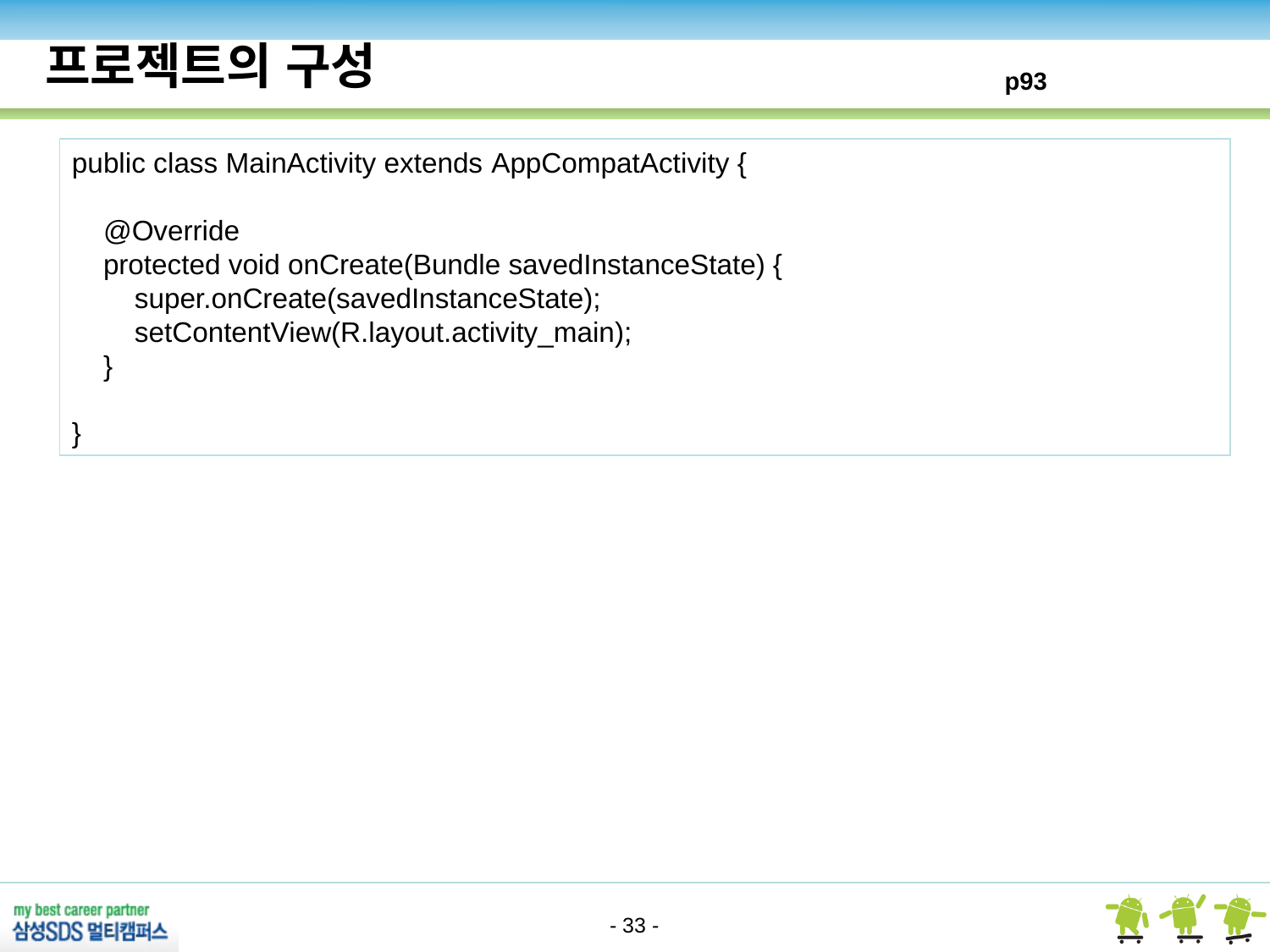

프로젝트의 구성
p93
public class MainActivity extends AppCompatActivity {

    @Override
    protected void onCreate(Bundle savedInstanceState) {
        super.onCreate(savedInstanceState);
        setContentView(R.layout.activity_main);
    }

}
- 33 -